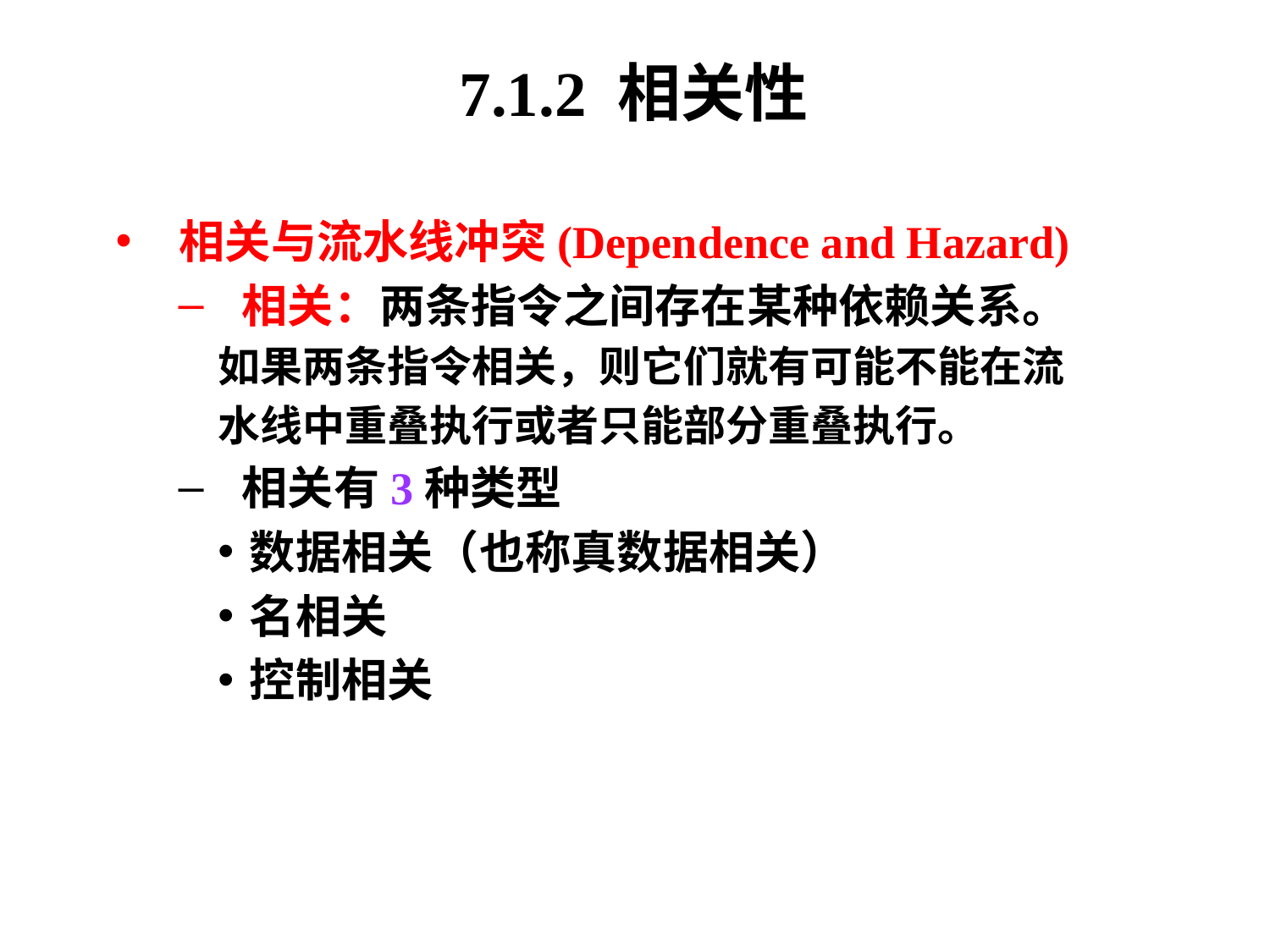

7.1.2 相关性
相关与流水线冲突(Dependence and Hazard)
相关：两条指令之间存在某种依赖关系。
如果两条指令相关，则它们就有可能不能在流
水线中重叠执行或者只能部分重叠执行。
相关有3种类型
数据相关（也称真数据相关）
名相关
控制相关